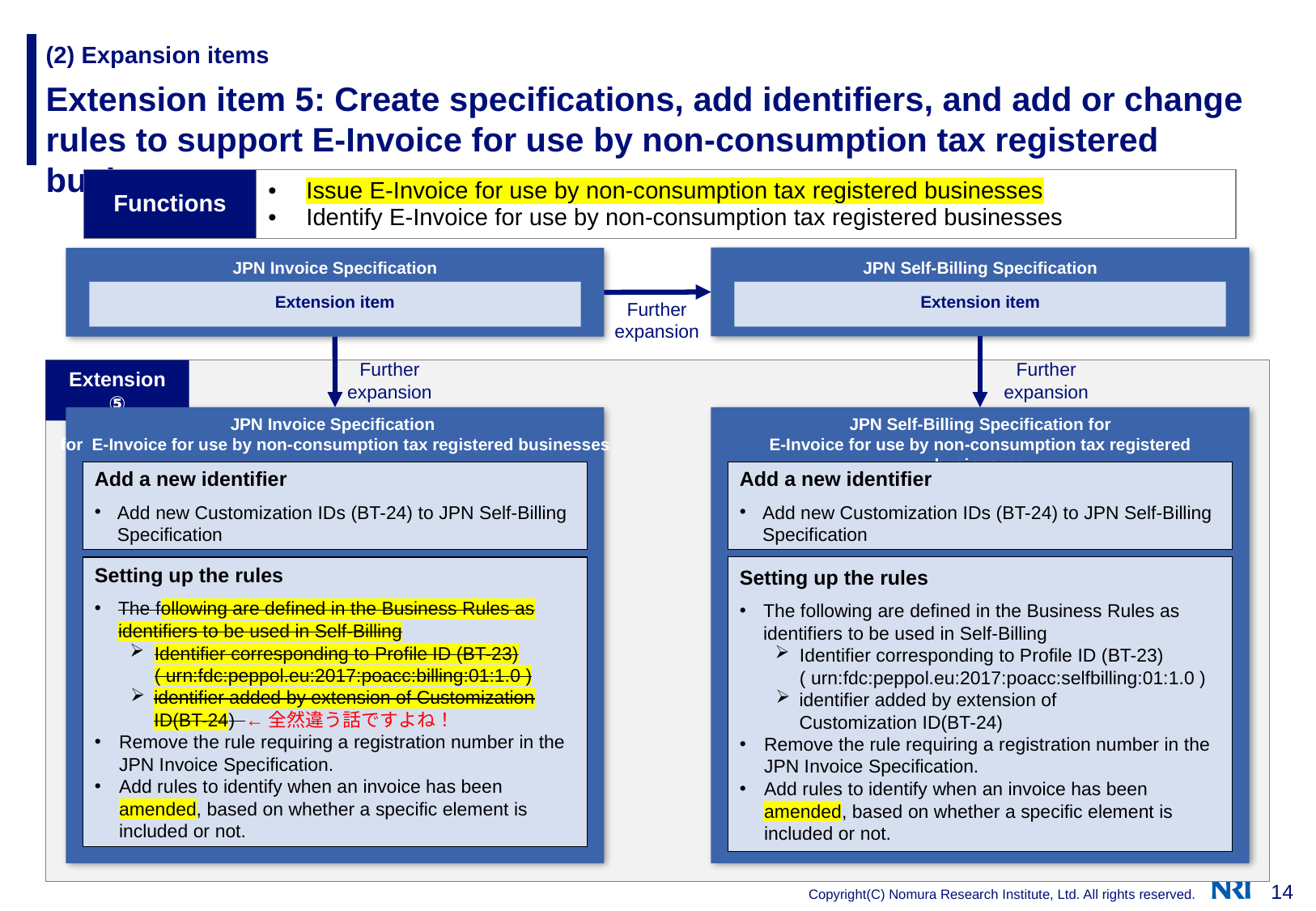

# (2) Expansion items
Extension item 5: Create specifications, add identifiers, and add or change rules to support E-Invoice for use by non-consumption tax registered businesses.
| Functions | Issue E-Invoice for use by non-consumption tax registered businesses Identify E-Invoice for use by non-consumption tax registered businesses |
| --- | --- |

JPN Invoice Specification
JPN Self-Billing Specification
Extension item
Extension item
Further
expansion
Further
expansion
Further
expansion

Extension ⑤
JPN Invoice Specification
for  E-Invoice for use by non-consumption tax registered businesses

JPN Self-Billing Specification for
E-Invoice for use by non-consumption tax registered businesses
Add a new identifier
Add new Customization IDs (BT-24) to JPN Self-Billing Specification
Add a new identifier
Add new Customization IDs (BT-24) to JPN Self-Billing Specification
Setting up the rules
The following are defined in the Business Rules as identifiers to be used in Self-Billing
Identifier corresponding to Profile ID (BT-23) ( urn:fdc:peppol.eu:2017:poacc:billing:01:1.0 )
identifier added by extension of Customization ID(BT-24)  ←全然違う話ですよね！
Remove the rule requiring a registration number in the JPN Invoice Specification.
Add rules to identify when an invoice has been amended, based on whether a specific element is included or not.
Setting up the rules
The following are defined in the Business Rules as identifiers to be used in Self-Billing
Identifier corresponding to Profile ID (BT-23) ( urn:fdc:peppol.eu:2017:poacc:selfbilling:01:1.0 )
identifier added by extension of
Customization ID(BT-24)
Remove the rule requiring a registration number in the JPN Invoice Specification.
Add rules to identify when an invoice has been amended, based on whether a specific element is included or not.